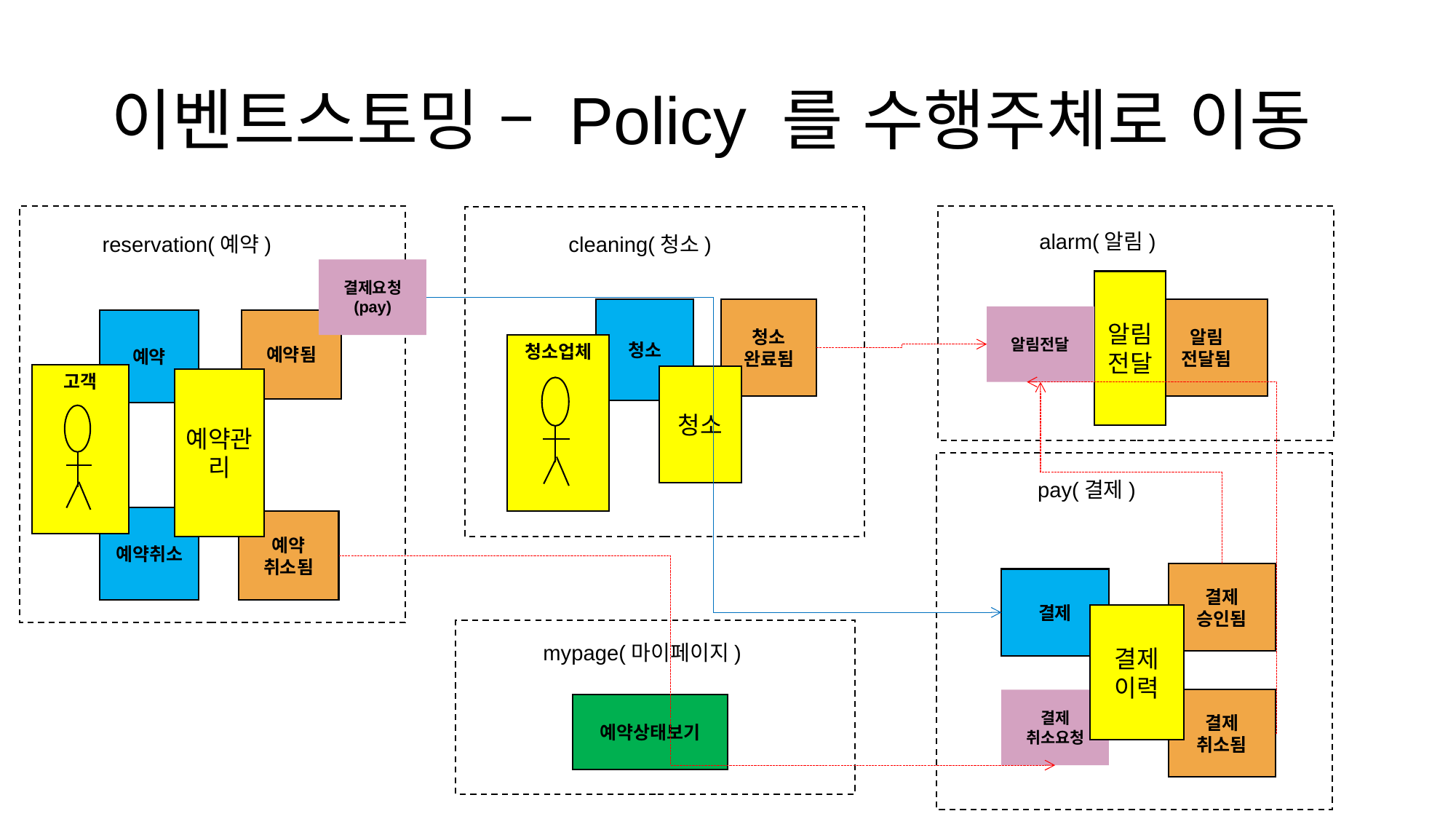

# 이벤트스토밍 – Policy 를 수행주체로 이동

예약
예약됨
고객

예약관리
예약취소
예약
취소됨

alarm(알림)
알림전달
알림
전달됨

청소
청소
완료됨
청소업체

청소
reservation(예약)
cleaning(청소)
결제요청
(pay)
알림전달

pay(결제)
결제
승인됨
결제
결제
이력
결제
취소됨

예약상태보기
mypage(마이페이지)
결제
취소요청